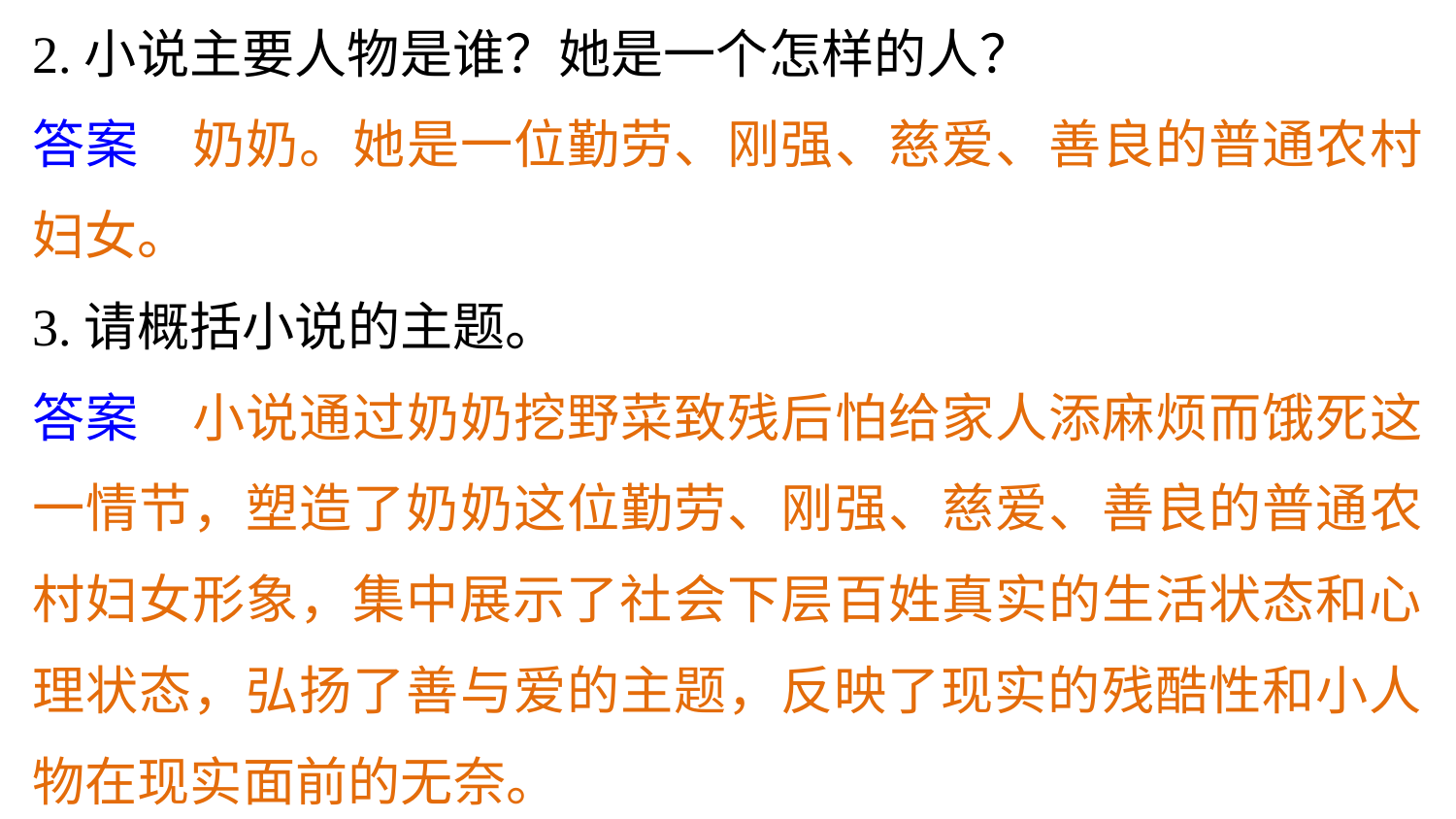

2.小说主要人物是谁？她是一个怎样的人？
答案　奶奶。她是一位勤劳、刚强、慈爱、善良的普通农村妇女。
3.请概括小说的主题。
答案　小说通过奶奶挖野菜致残后怕给家人添麻烦而饿死这一情节，塑造了奶奶这位勤劳、刚强、慈爱、善良的普通农村妇女形象，集中展示了社会下层百姓真实的生活状态和心理状态，弘扬了善与爱的主题，反映了现实的残酷性和小人物在现实面前的无奈。